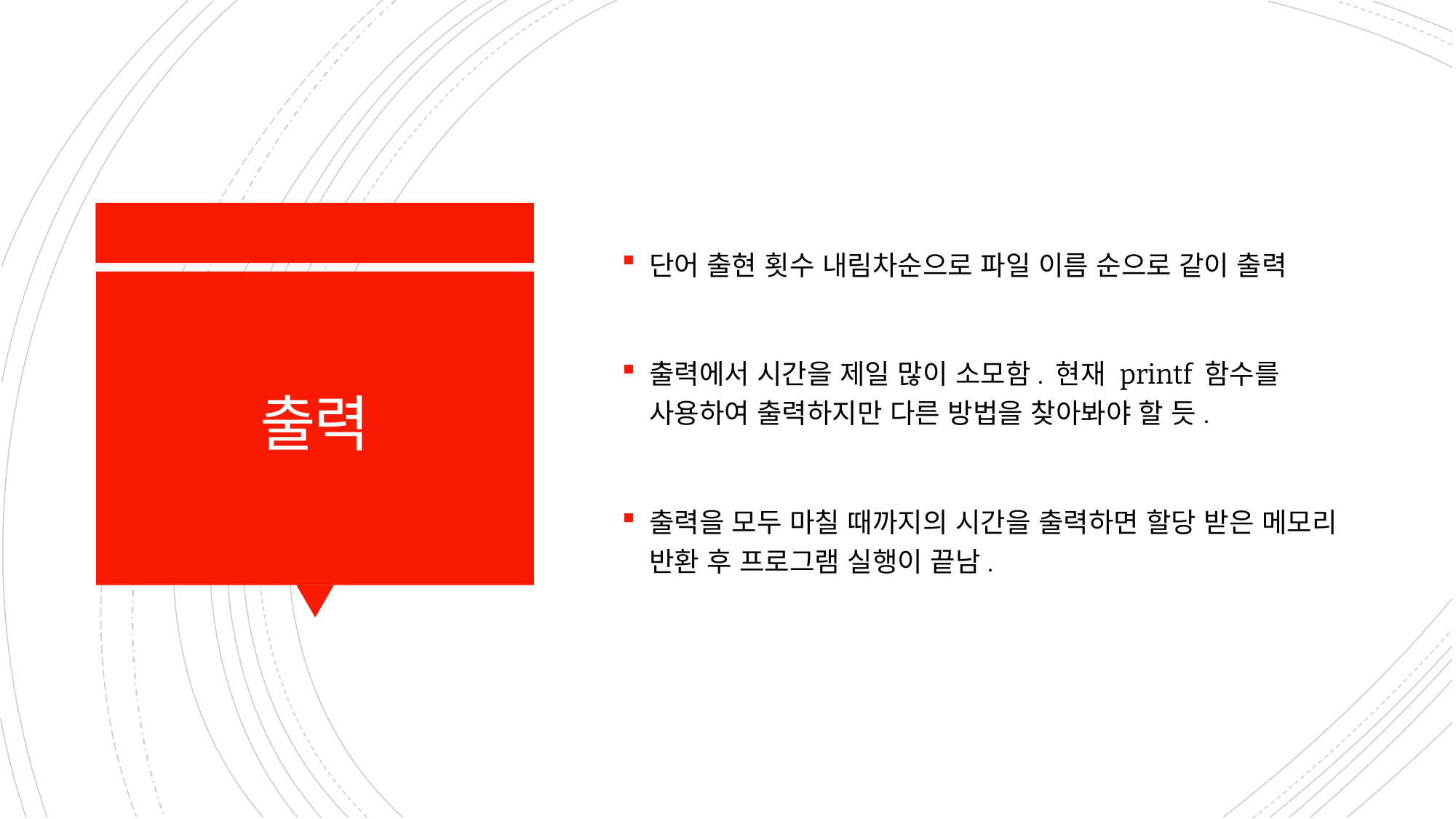

단어 출현 횟수 내림차순으로 파일 이름 순으로 같이 출력

출력에서 시간을 제일 많이 소모함. 현재 printf 함수를 사용하여 출력하지만 다른 방법을 찾아봐야 할 듯.

출력을 모두 마칠 때까지의 시간을 출력하면 할당 받은 메모리 반환 후 프로그램 실행이 끝남.
# 출력